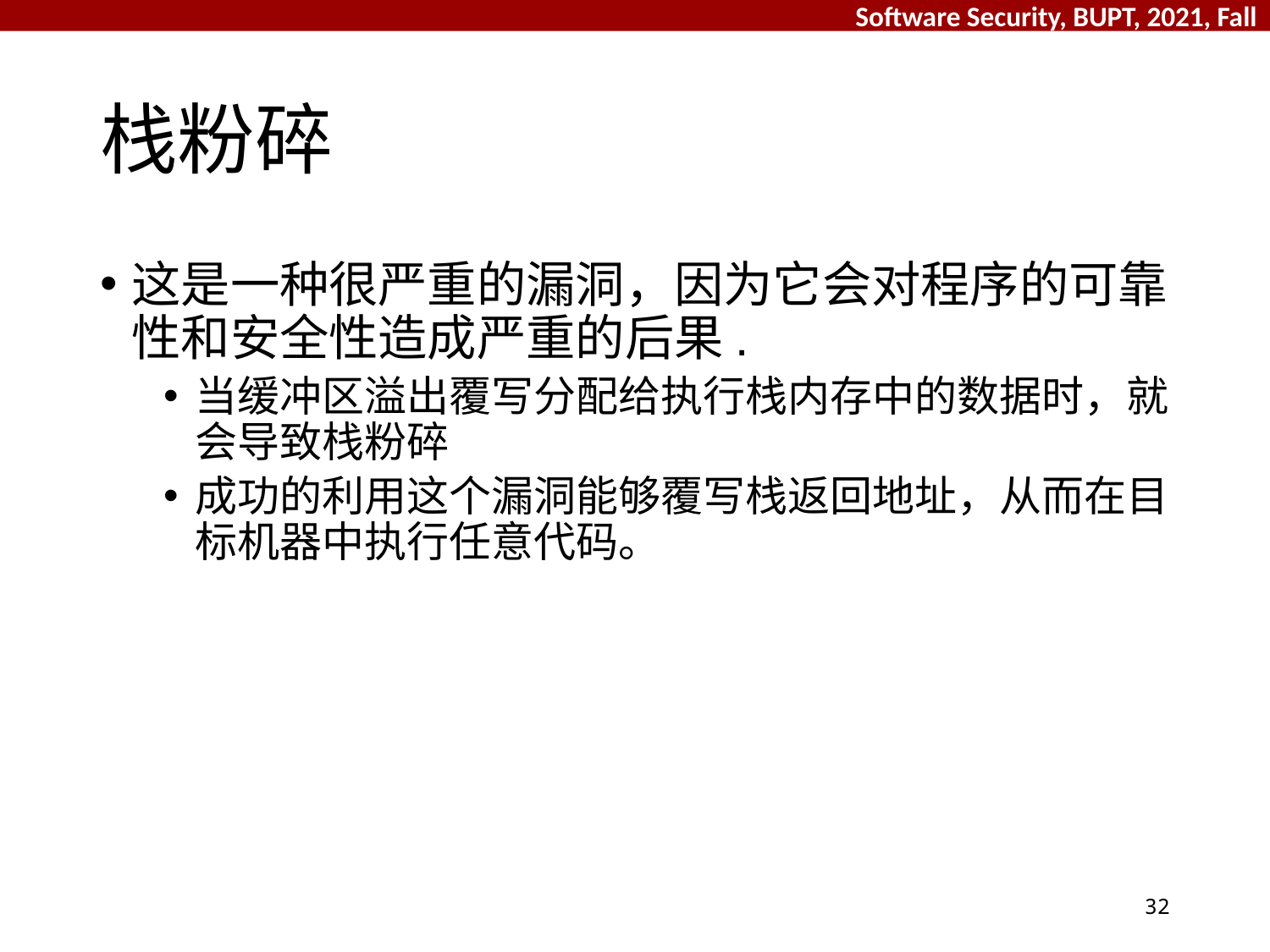

# 栈粉碎
这是一种很严重的漏洞，因为它会对程序的可靠性和安全性造成严重的后果.
当缓冲区溢出覆写分配给执行栈内存中的数据时，就会导致栈粉碎
成功的利用这个漏洞能够覆写栈返回地址，从而在目标机器中执行任意代码。
32